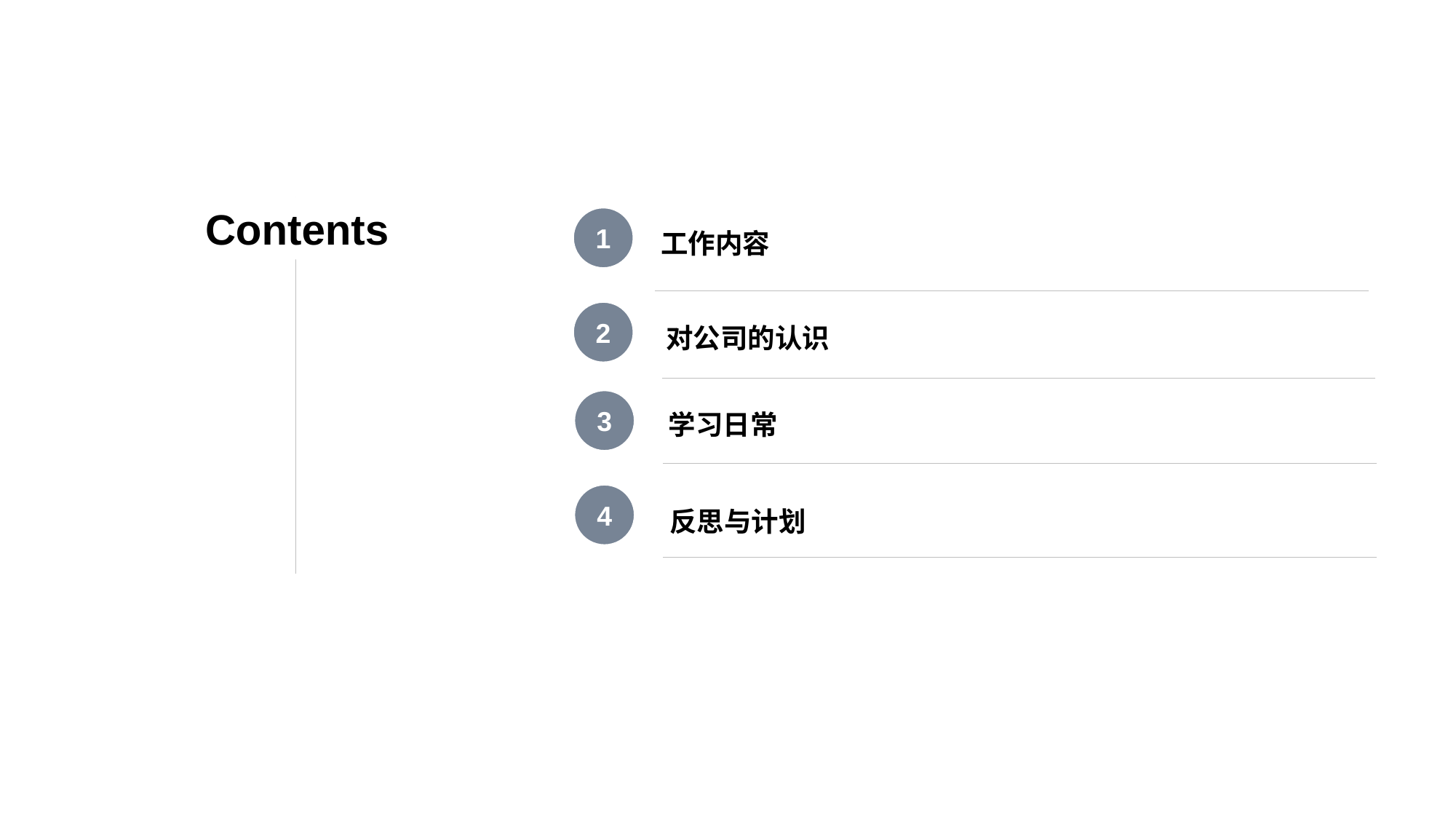

Contents
1
工作内容
2
对公司的认识
3
学习日常
4
     反思与计划